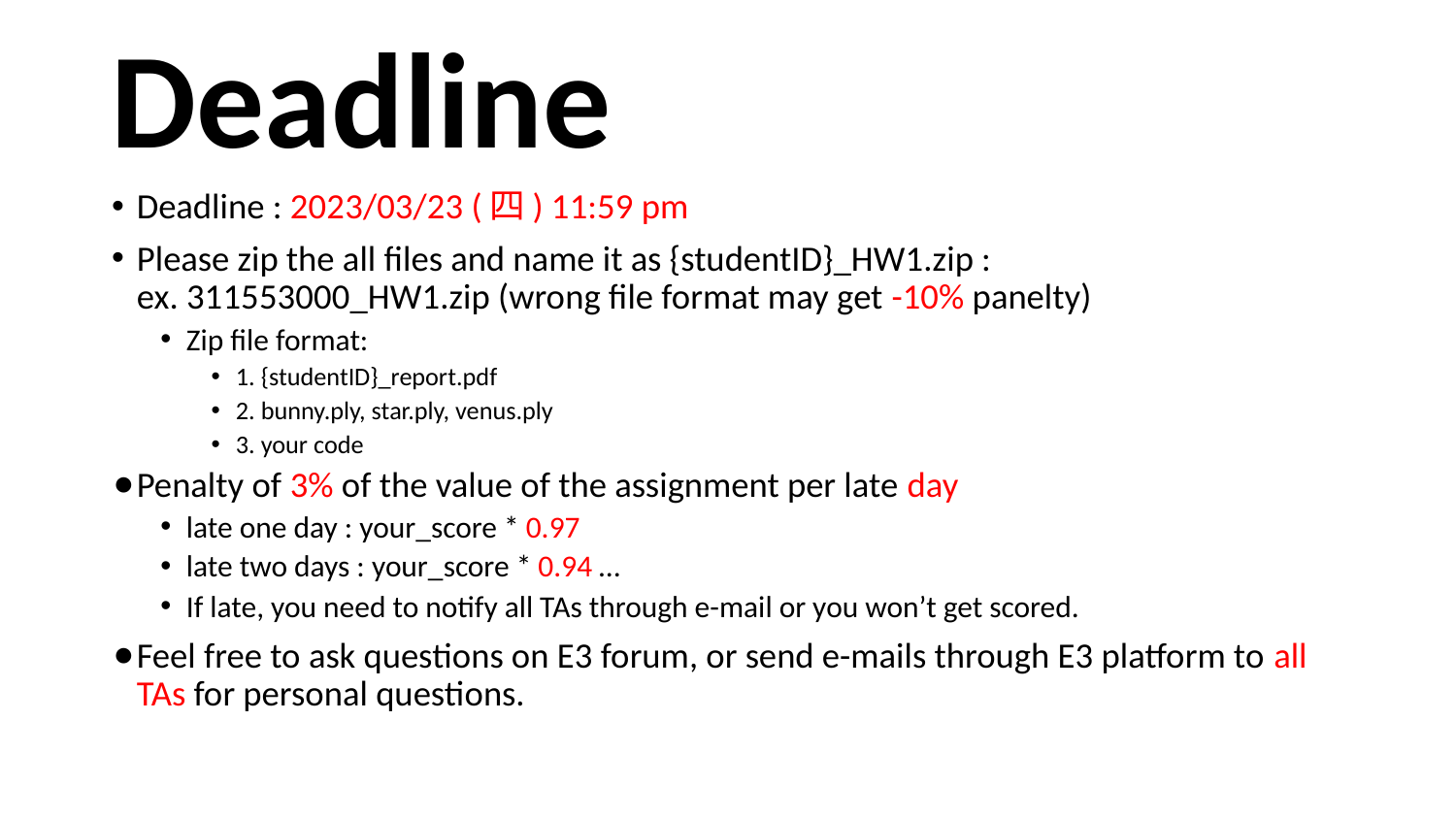

# Deadline
Deadline : 2023/03/23 (四) 11:59 pm
Please zip the all files and name it as {studentID}_HW1.zip :
ex. 311553000_HW1.zip (wrong file format may get -10% panelty)
Zip file format:
1. {studentID}_report.pdf
2. bunny.ply, star.ply, venus.ply
3. your code
Penalty of 3% of the value of the assignment per late day
late one day : your_score * 0.97
late two days : your_score * 0.94 …
If late, you need to notify all TAs through e-mail or you won’t get scored.
Feel free to ask questions on E3 forum, or send e-mails through E3 platform to all TAs for personal questions.